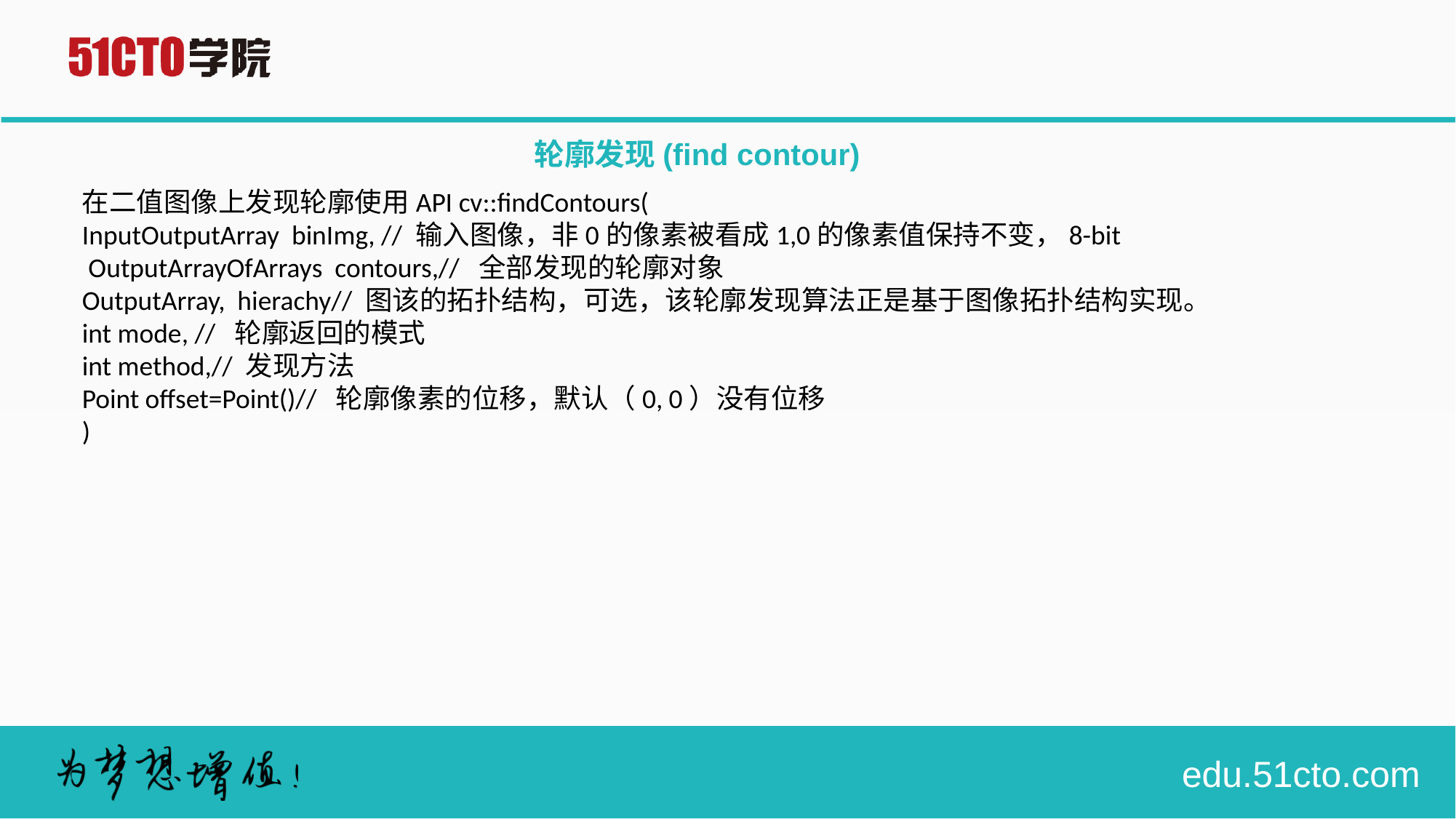

# 轮廓发现(find contour)
在二值图像上发现轮廓使用API cv::findContours(
InputOutputArray  binImg, // 输入图像，非0的像素被看成1,0的像素值保持不变，8-bit
 OutputArrayOfArrays  contours,//  全部发现的轮廓对象
OutputArray,  hierachy// 图该的拓扑结构，可选，该轮廓发现算法正是基于图像拓扑结构实现。
int mode, //  轮廓返回的模式
int method,// 发现方法
Point offset=Point()//  轮廓像素的位移，默认（0, 0）没有位移
)